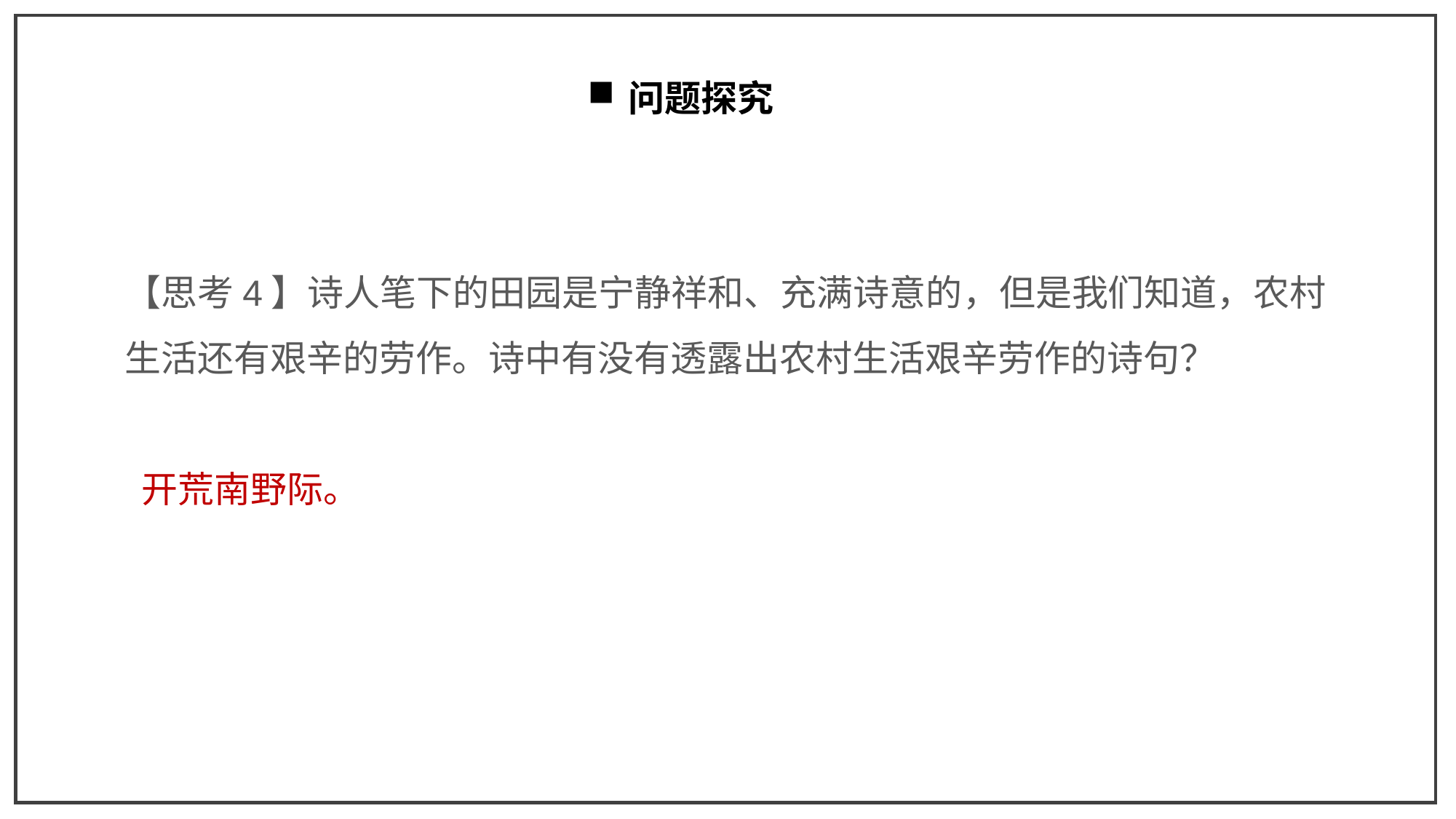

问题探究
【思考4】诗人笔下的田园是宁静祥和、充满诗意的，但是我们知道，农村生活还有艰辛的劳作。诗中有没有透露出农村生活艰辛劳作的诗句？

 开荒南野际。